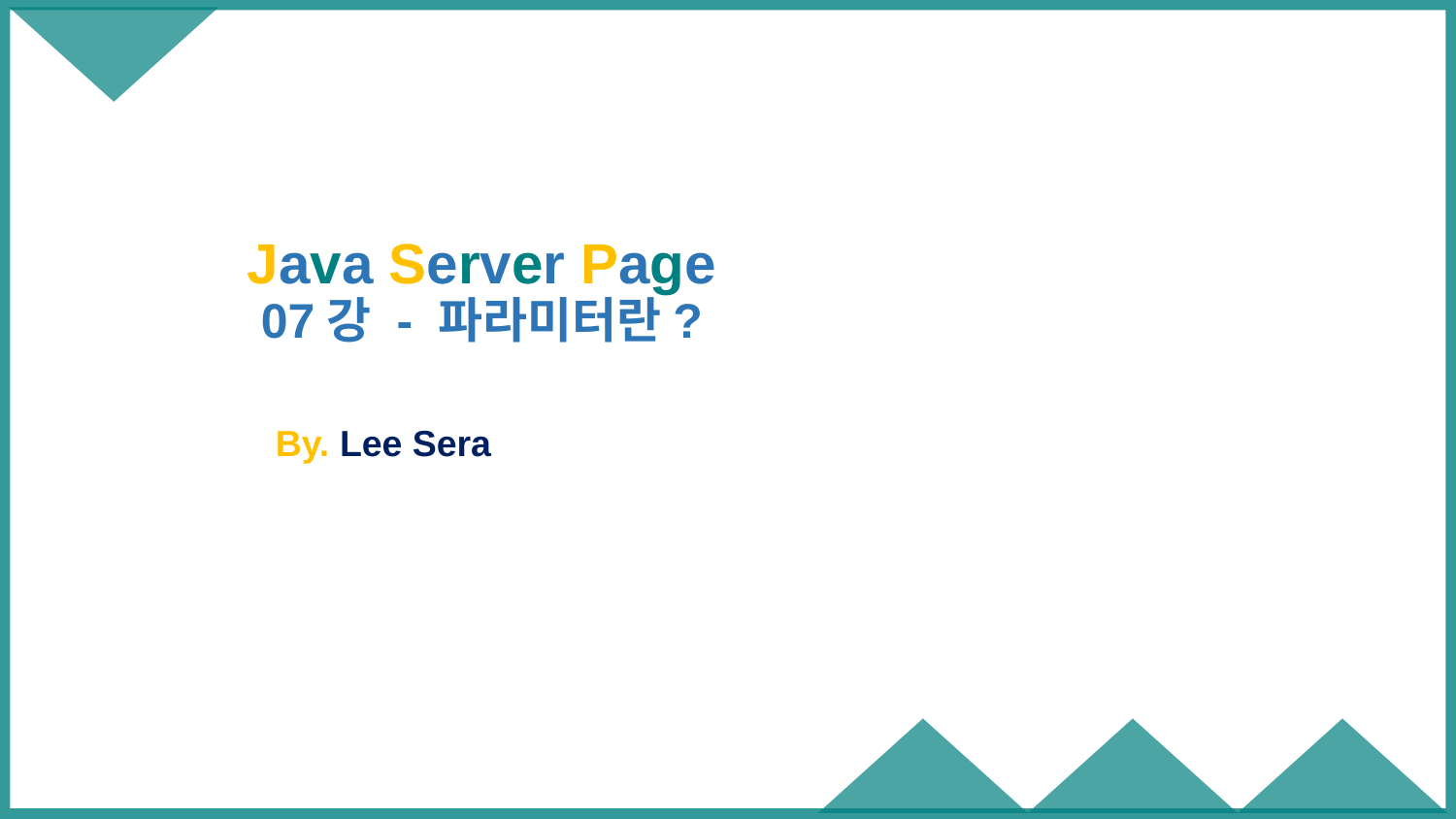

# Java Server Page 07강 - 파라미터란?
By. Lee Sera